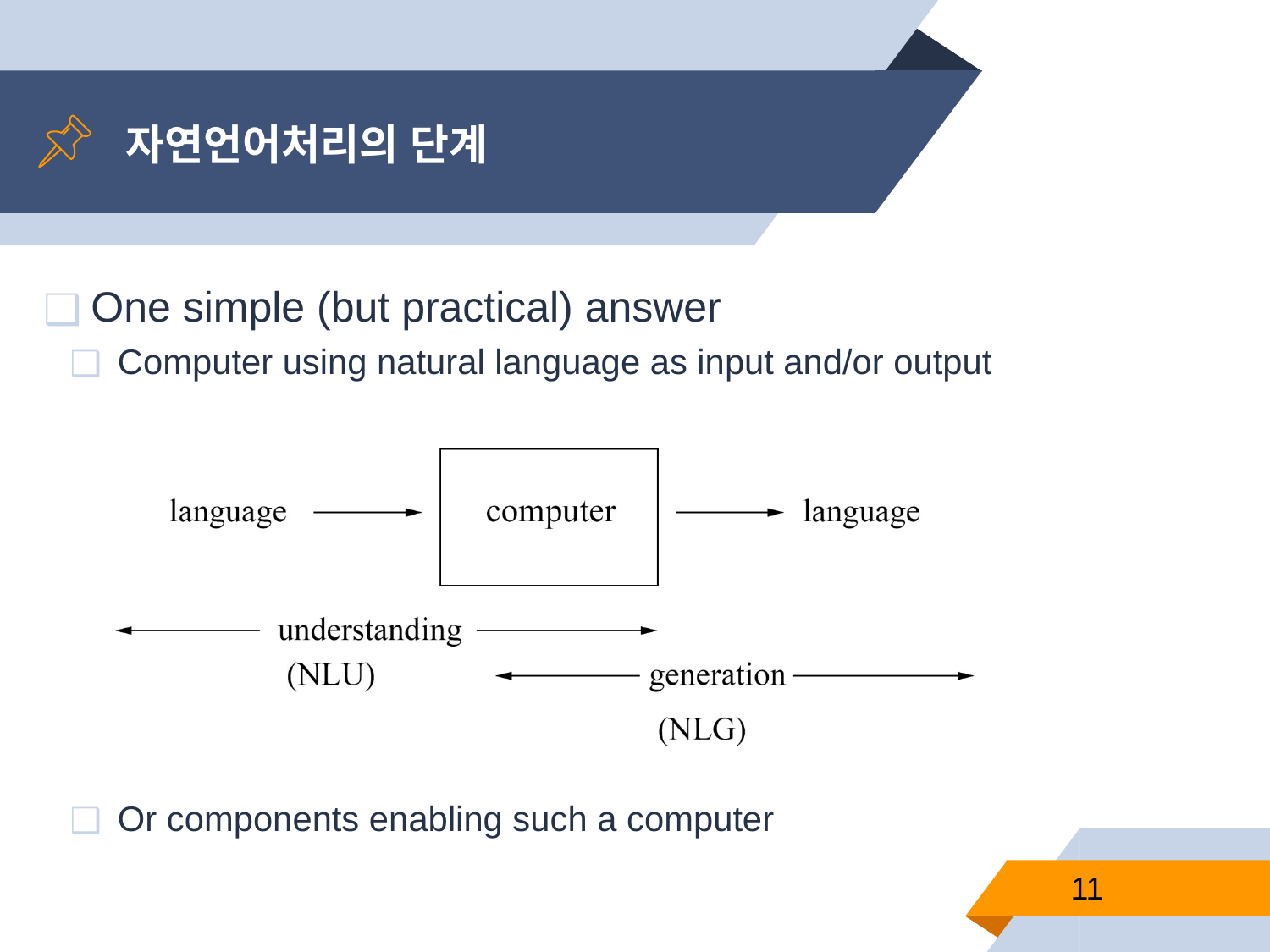

# 자연언어처리의 단계
One simple (but practical) answer
Computer using natural language as input and/or output

Or components enabling such a computer

11